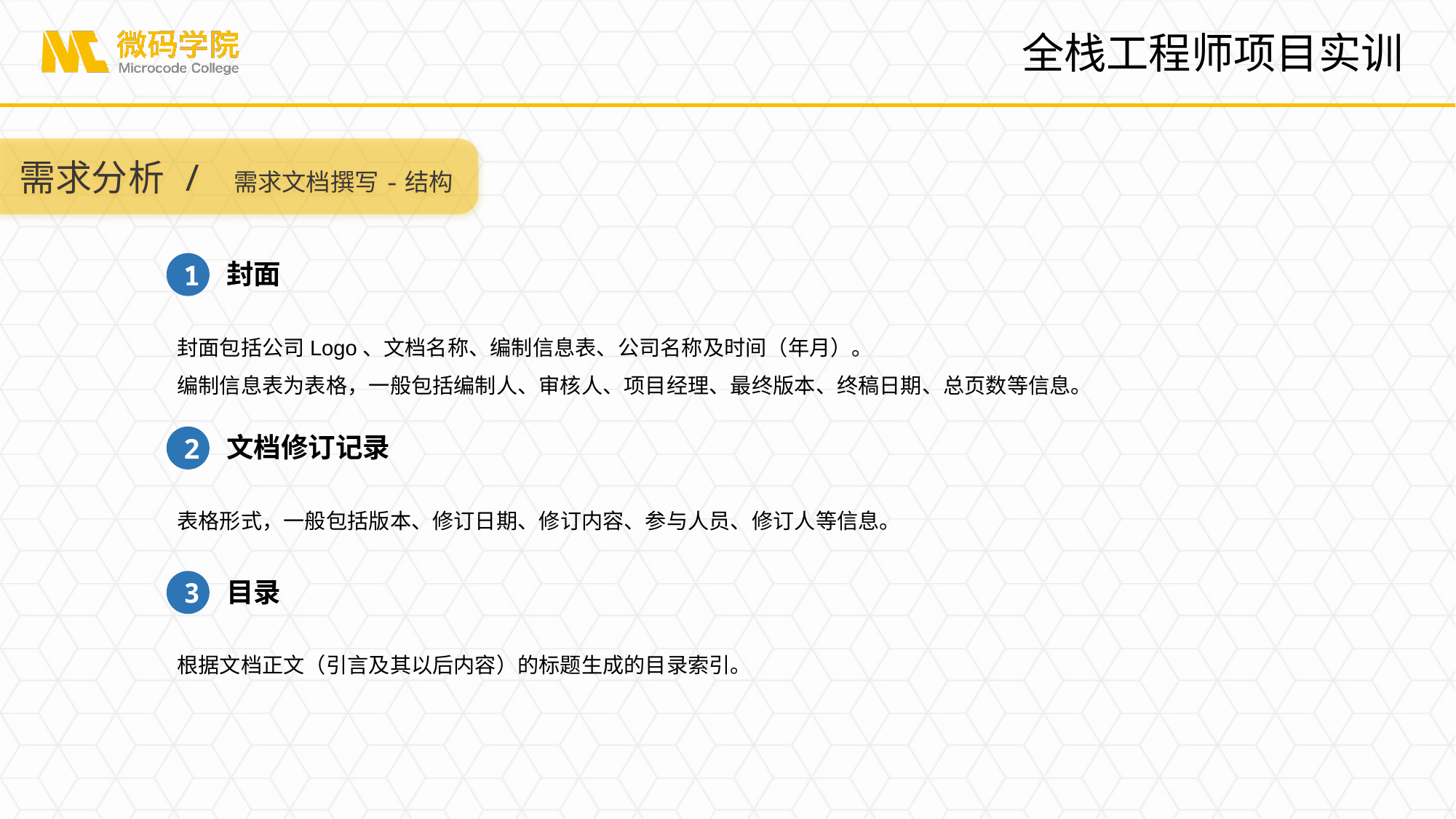

需求分析 / 需求文档撰写-结构
封面
1
封面包括公司Logo、文档名称、编制信息表、公司名称及时间（年月）。
编制信息表为表格，一般包括编制人、审核人、项目经理、最终版本、终稿日期、总页数等信息。
文档修订记录
2
表格形式，一般包括版本、修订日期、修订内容、参与人员、修订人等信息。
目录
3
根据文档正文（引言及其以后内容）的标题生成的目录索引。